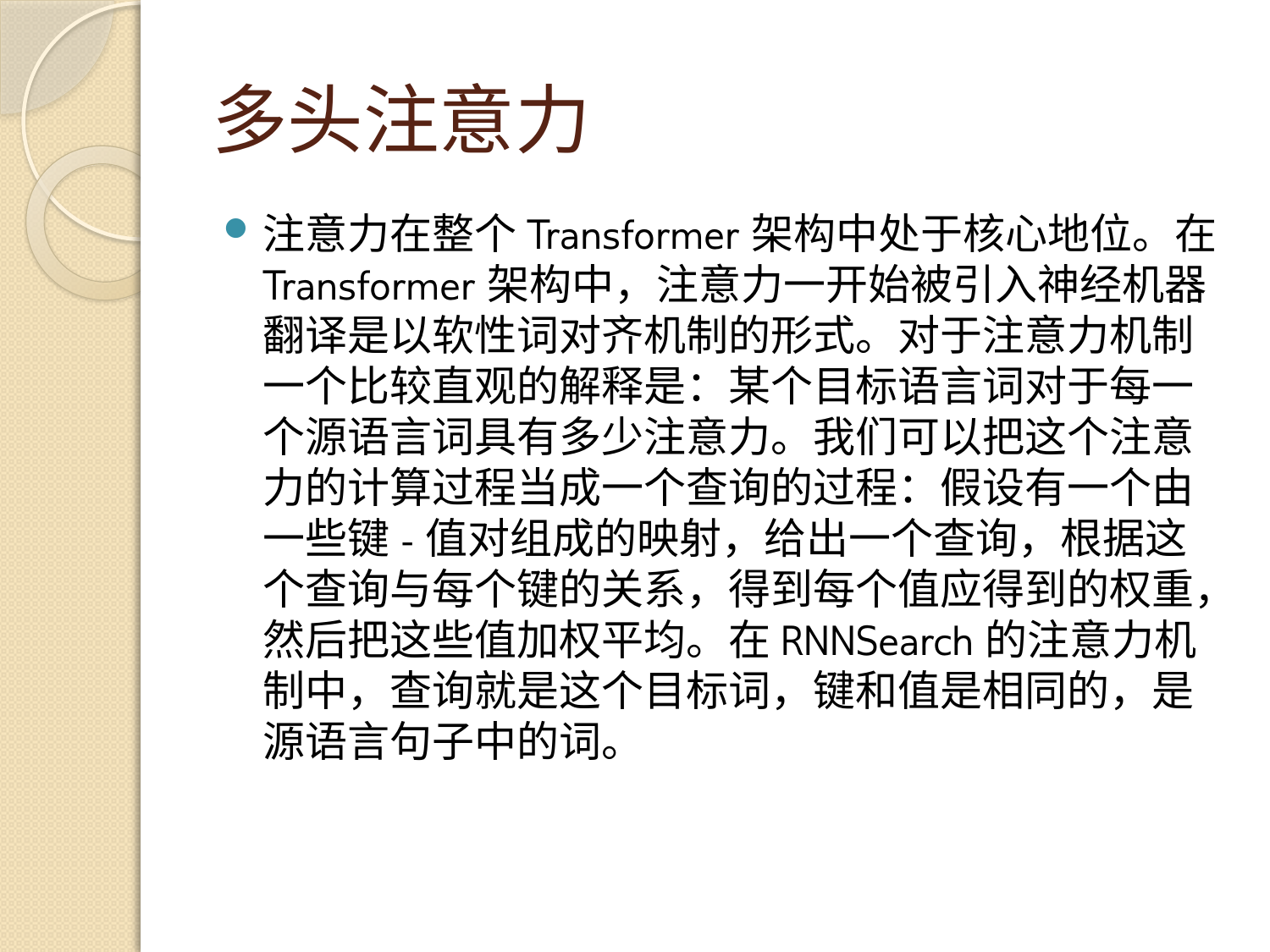

# 多头注意力
注意力在整个Transformer架构中处于核心地位。在Transformer架构中，注意力一开始被引入神经机器翻译是以软性词对齐机制的形式。对于注意力机制一个比较直观的解释是：某个目标语言词对于每一个源语言词具有多少注意力。我们可以把这个注意力的计算过程当成一个查询的过程：假设有一个由一些键-值对组成的映射，给出一个查询，根据这个查询与每个键的关系，得到每个值应得到的权重，然后把这些值加权平均。在RNNSearch的注意力机制中，查询就是这个目标词，键和值是相同的，是源语言句子中的词。